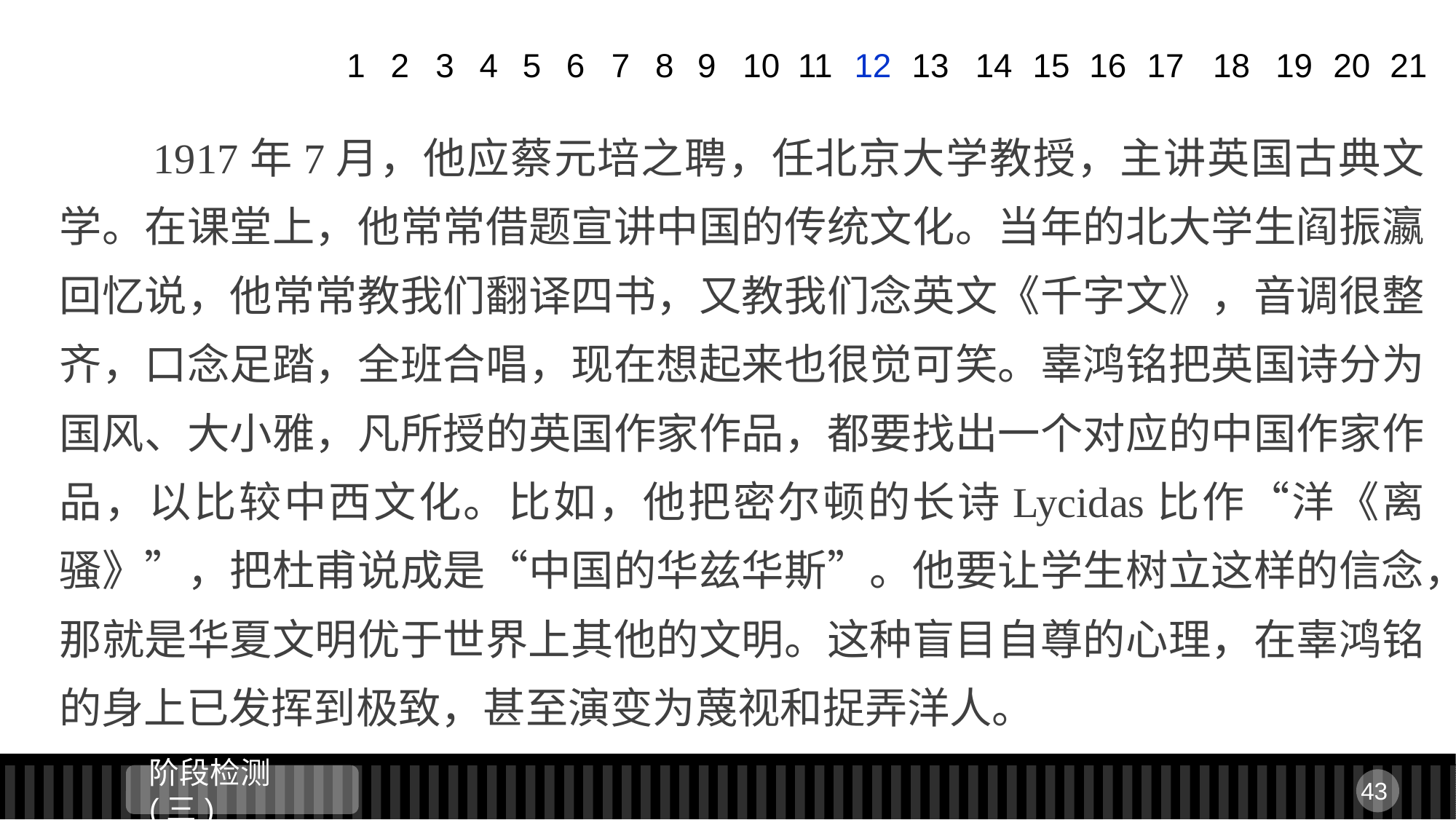

1
2
3
4
5
6
7
8
9
11
12
13
14
15
16
17
18
19
20
21
10
        1917年7月，他应蔡元培之聘，任北京大学教授，主讲英国古典文学。在课堂上，他常常借题宣讲中国的传统文化。当年的北大学生阎振瀛回忆说，他常常教我们翻译四书，又教我们念英文《千字文》，音调很整齐，口念足踏，全班合唱，现在想起来也很觉可笑。辜鸿铭把英国诗分为国风、大小雅，凡所授的英国作家作品，都要找出一个对应的中国作家作品，以比较中西文化。比如，他把密尔顿的长诗Lycidas比作“洋《离骚》”，把杜甫说成是“中国的华兹华斯”。他要让学生树立这样的信念，那就是华夏文明优于世界上其他的文明。这种盲目自尊的心理，在辜鸿铭的身上已发挥到极致，甚至演变为蔑视和捉弄洋人。